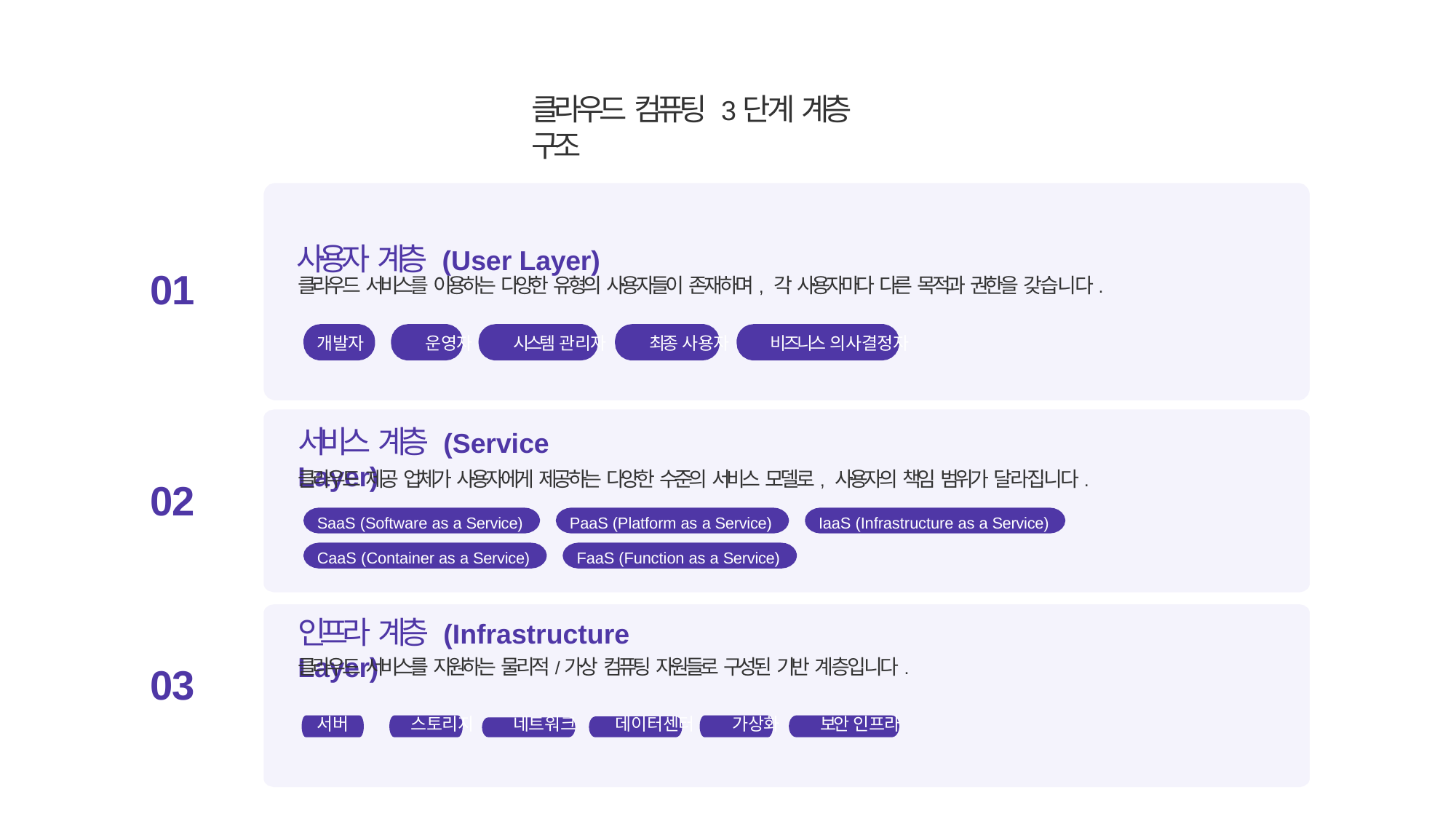

# 클라우드 아키텍처 개요
클라우드 컴퓨팅 3단계 계층 구조

사용자 계층 (User Layer)

01
클라우드 서비스를 이용하는 다양한 유형의 사용자들이 존재하며, 각 사용자마다 다른 목적과 권한을 갖습니다.

개발자	운영자	시스템 관리자	최종 사용자	비즈니스 의사결정자

서비스 계층 (Service Layer)
클라우드 제공 업체가 사용자에게 제공하는 다양한 수준의 서비스 모델로, 사용자의 책임 범위가 달라집니다.
02

SaaS (Software as a Service)
PaaS (Platform as a Service)
IaaS (Infrastructure as a Service)

CaaS (Container as a Service)
FaaS (Function as a Service)

인프라 계층 (Infrastructure Layer)
클라우드 서비스를 지원하는 물리적/가상 컴퓨팅 자원들로 구성된 기반 계층입니다.

서버	스토리지	네트워크	데이터센터	가상화	보안 인프라
03